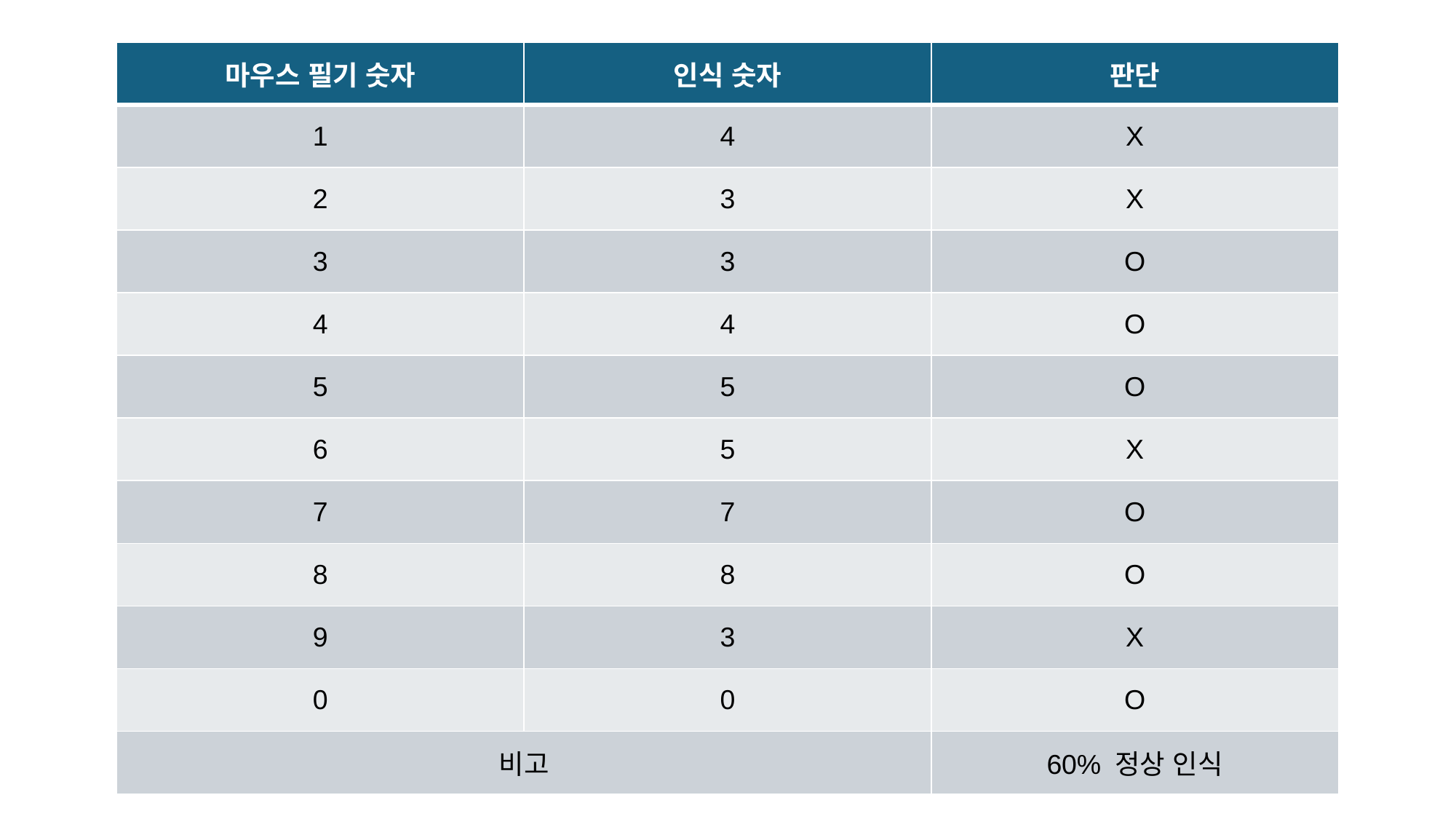

| 마우스 필기 숫자 | 인식 숫자 | 판단 |
| --- | --- | --- |
| 1 | 4 | X |
| 2 | 3 | X |
| 3 | 3 | O |
| 4 | 4 | O |
| 5 | 5 | O |
| 6 | 5 | X |
| 7 | 7 | O |
| 8 | 8 | O |
| 9 | 3 | X |
| 0 | 0 | O |
| 비고 |  | 60% 정상 인식 |